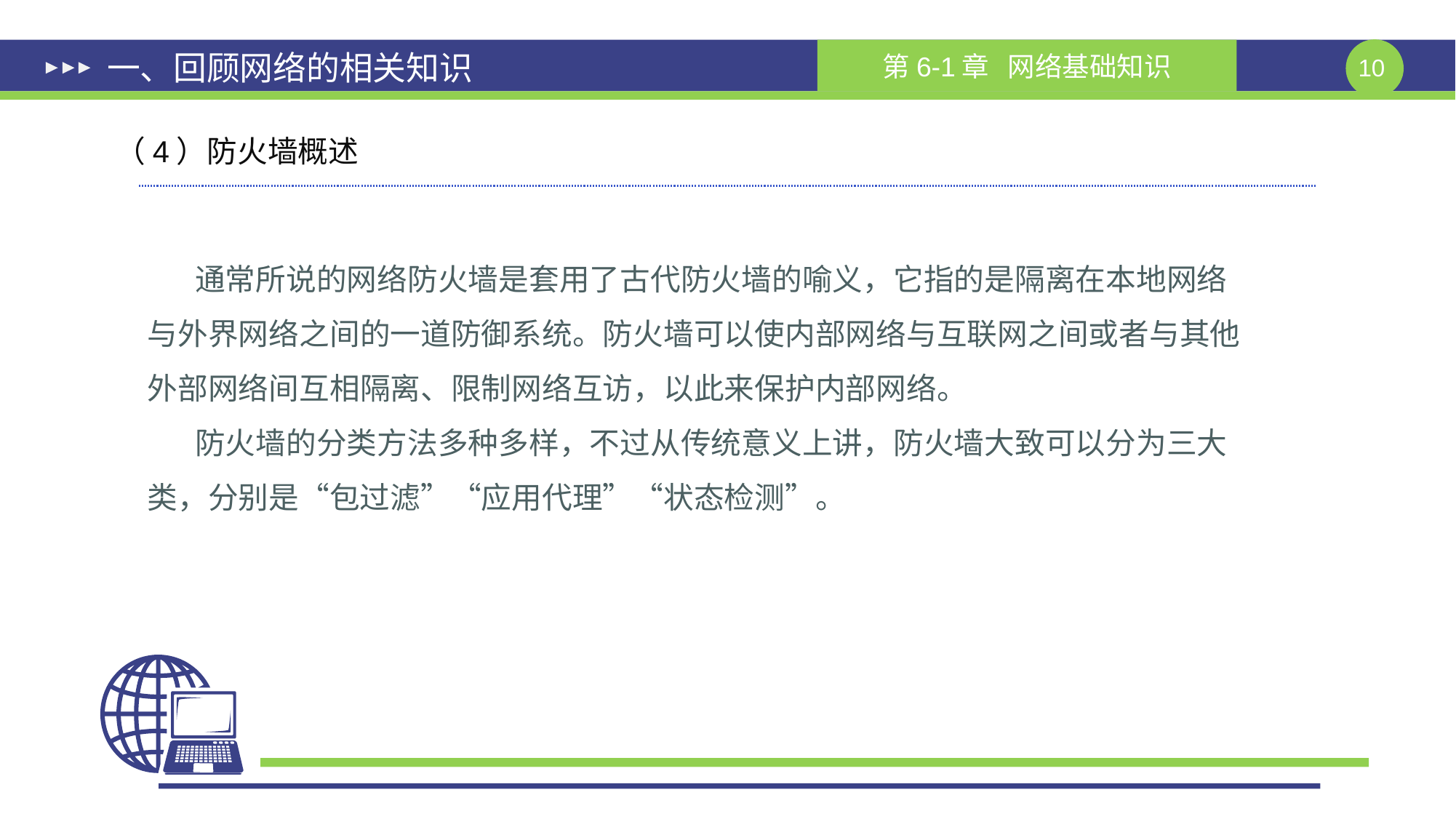

# 一、回顾网络的相关知识
（4）防火墙概述

      通常所说的网络防火墙是套用了古代防火墙的喻义，它指的是隔离在本地网络与外界网络之间的一道防御系统。防火墙可以使内部网络与互联网之间或者与其他外部网络间互相隔离、限制网络互访，以此来保护内部网络。
      防火墙的分类方法多种多样，不过从传统意义上讲，防火墙大致可以分为三大类，分别是“包过滤”“应用代理”“状态检测”。